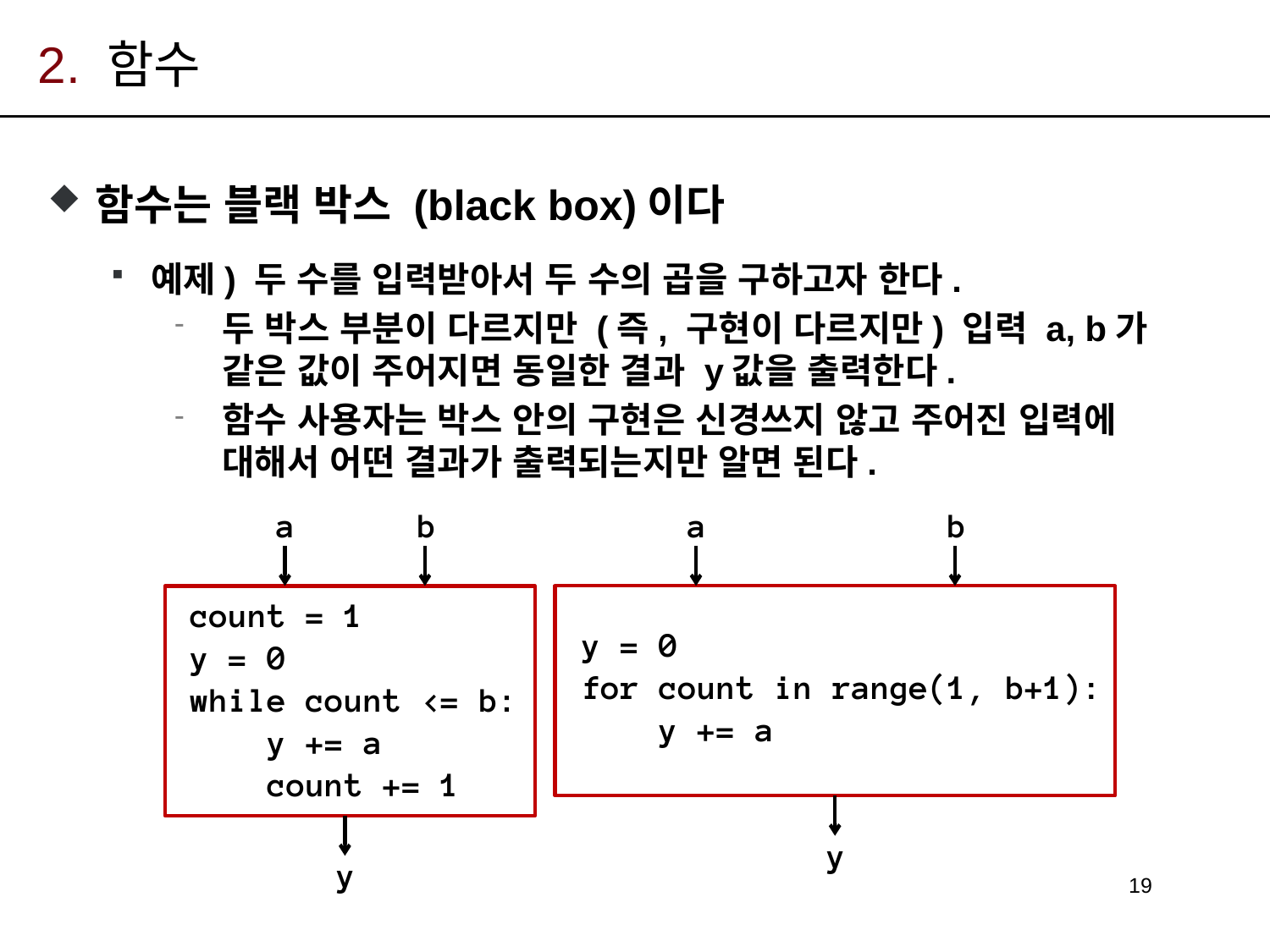

# 2. 함수
함수는 블랙 박스 (black box)이다
예제) 두 수를 입력받아서 두 수의 곱을 구하고자 한다.
두 박스 부분이 다르지만 (즉, 구현이 다르지만) 입력 a, b가 같은 값이 주어지면 동일한 결과 y값을 출력한다.
함수 사용자는 박스 안의 구현은 신경쓰지 않고 주어진 입력에 대해서 어떤 결과가 출력되는지만 알면 된다.
a
b
a
b

count = 1
y = 0
while count <= b:
    y += a
    count += 1

y = 0
for count in range(1, b+1):
    y += a
y
y
19